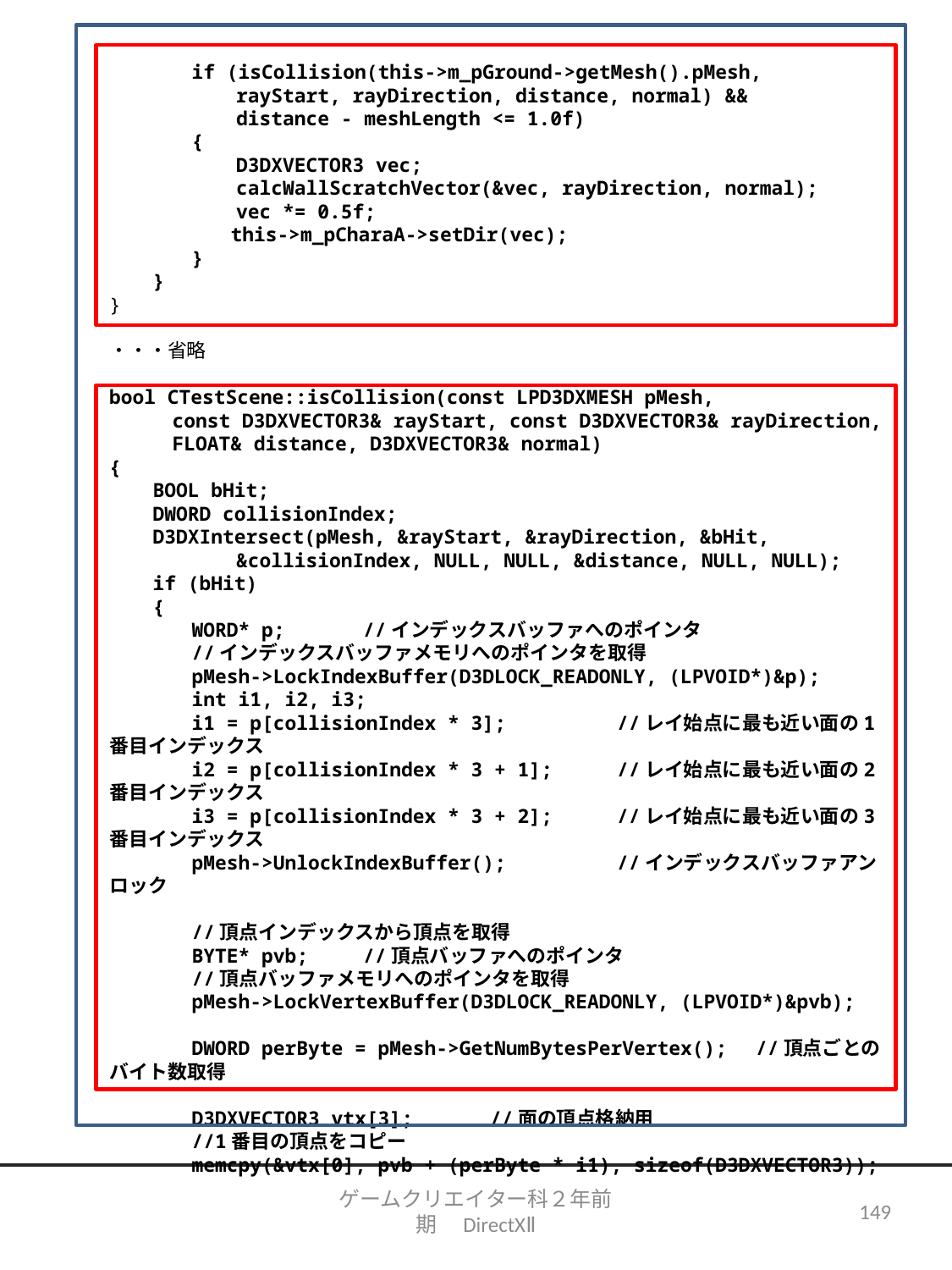

if (isCollision(this->m_pGround->getMesh().pMesh,
	rayStart, rayDirection, distance, normal) &&
	distance - meshLength <= 1.0f)
　　　　{
	D3DXVECTOR3 vec;
	calcWallScratchVector(&vec, rayDirection, normal);
	vec *= 0.5f;
　　　　　　this->m_pCharaA->setDir(vec);
　　　　}
　　}
}

・・・省略

bool CTestScene::isCollision(const LPD3DXMESH pMesh,
　　　const D3DXVECTOR3& rayStart, const D3DXVECTOR3& rayDirection,
　　　FLOAT& distance, D3DXVECTOR3& normal)
{
　　BOOL bHit;
　　DWORD collisionIndex;
　　D3DXIntersect(pMesh, &rayStart, &rayDirection, &bHit,
	&collisionIndex, NULL, NULL, &distance, NULL, NULL);
　　if (bHit)
　　{
　　　　WORD* p;	//インデックスバッファへのポインタ
　　　　//インデックスバッファメモリへのポインタを取得
　　　　pMesh->LockIndexBuffer(D3DLOCK_READONLY, (LPVOID*)&p);
　　　　int i1, i2, i3;
　　　　i1 = p[collisionIndex * 3];	//レイ始点に最も近い面の1番目インデックス
　　　　i2 = p[collisionIndex * 3 + 1];	//レイ始点に最も近い面の2番目インデックス
　　　　i3 = p[collisionIndex * 3 + 2];	//レイ始点に最も近い面の3番目インデックス
　　　　pMesh->UnlockIndexBuffer();	//インデックスバッファアンロック

　　　　//頂点インデックスから頂点を取得
　　　　BYTE* pvb;	//頂点バッファへのポインタ
　　　　//頂点バッファメモリへのポインタを取得
　　　　pMesh->LockVertexBuffer(D3DLOCK_READONLY, (LPVOID*)&pvb);

　　　　DWORD perByte = pMesh->GetNumBytesPerVertex();　//頂点ごとのバイト数取得

　　　　D3DXVECTOR3 vtx[3];	//面の頂点格納用
　　　　//1番目の頂点をコピー
　　　　memcpy(&vtx[0], pvb + (perByte * i1), sizeof(D3DXVECTOR3));

ゲームクリエイター科２年前期　DirectXⅡ
149